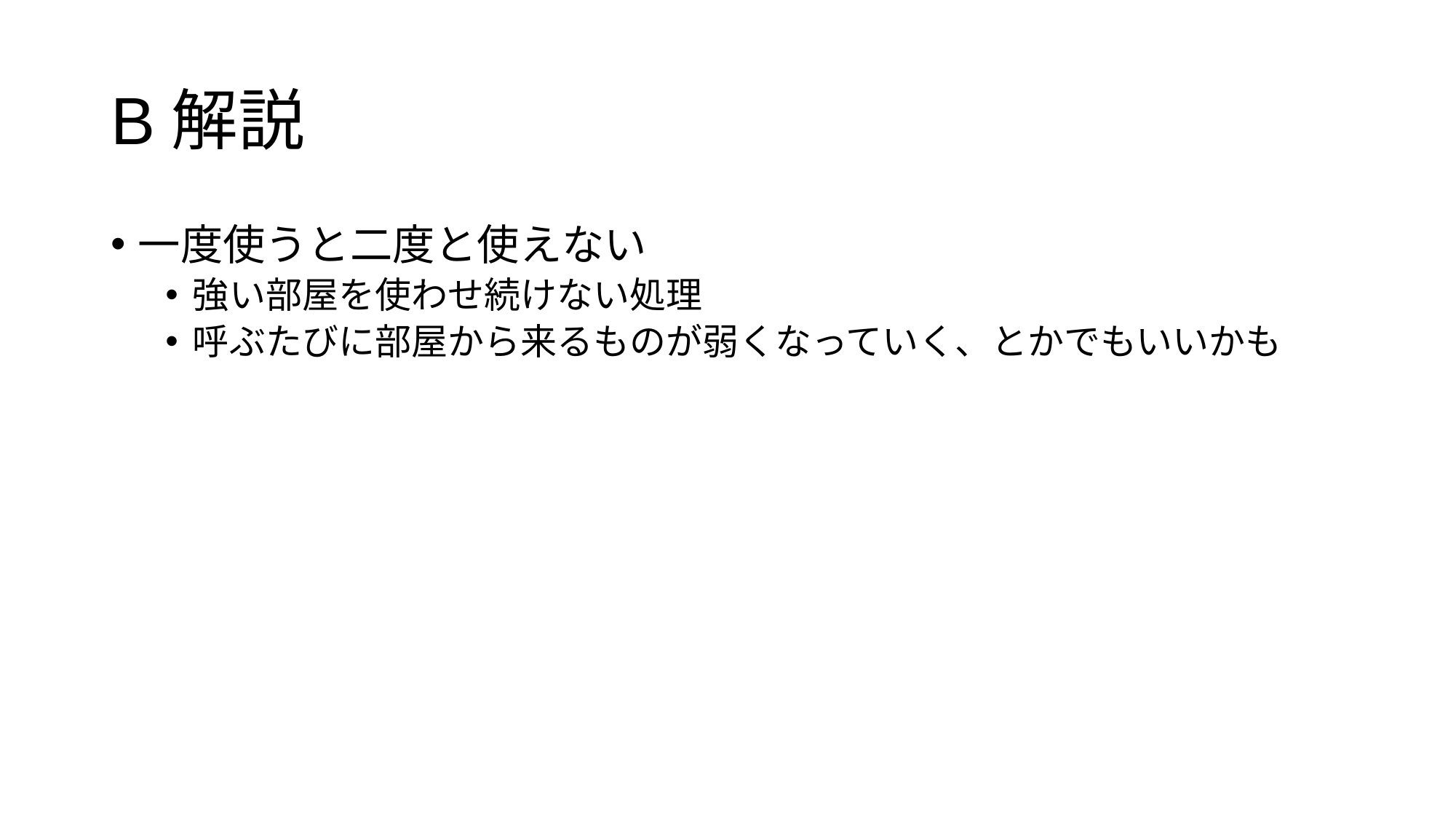

# B解説
一度使うと二度と使えない
強い部屋を使わせ続けない処理
呼ぶたびに部屋から来るものが弱くなっていく、とかでもいいかも